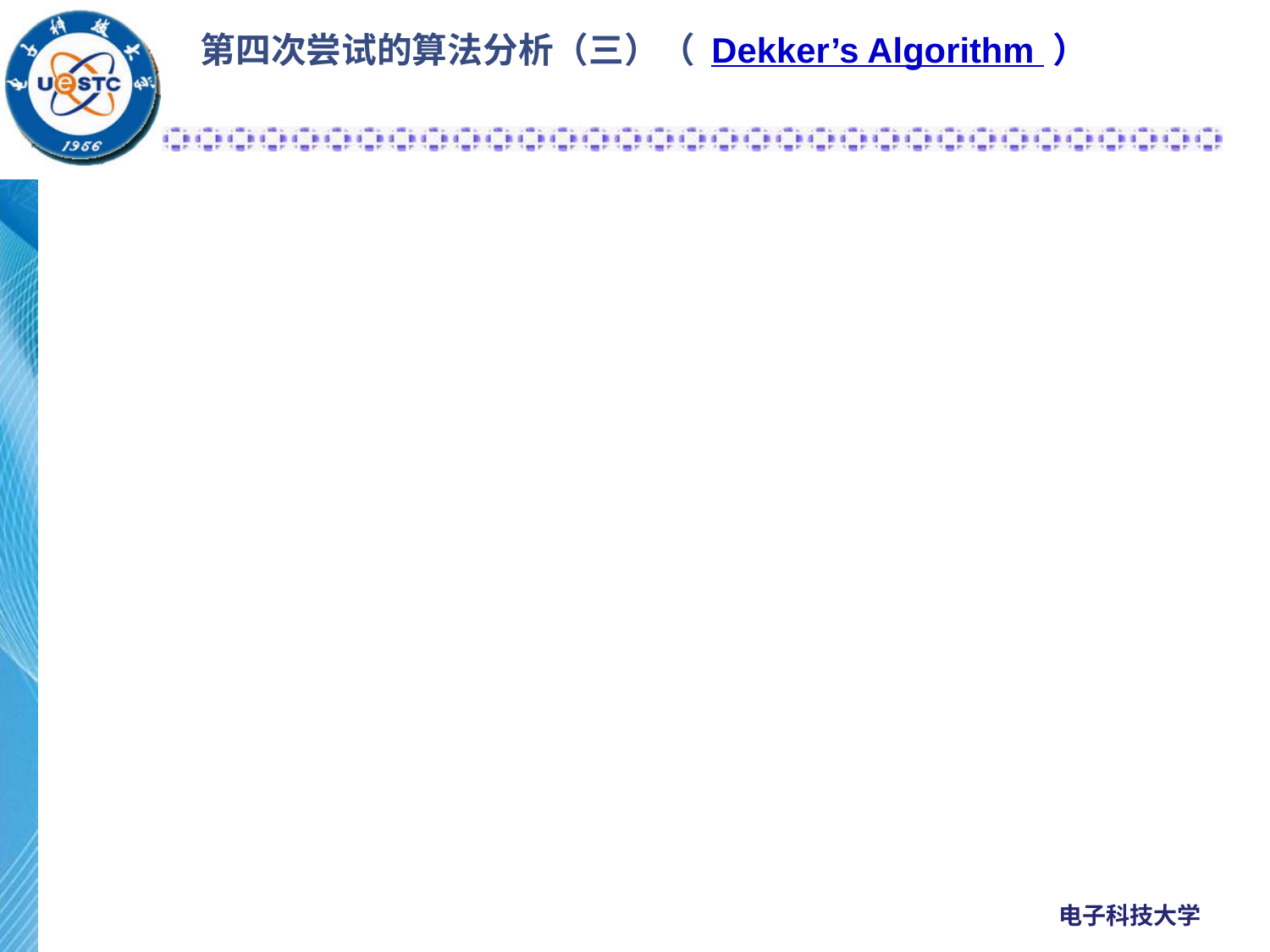

# 第四次尝试的算法分析（三）（ Dekker’s Algorithm ）
var flag：array[0，1]  of  boolean;
      turn：0，1;  //准许进入临界区标志变量
begin
		flag[0]：=false；
		flag[1]：= false;
		turn:＝0；//设P0进程在临界区
		parbegin
	            p0；p1;
	     parend
end